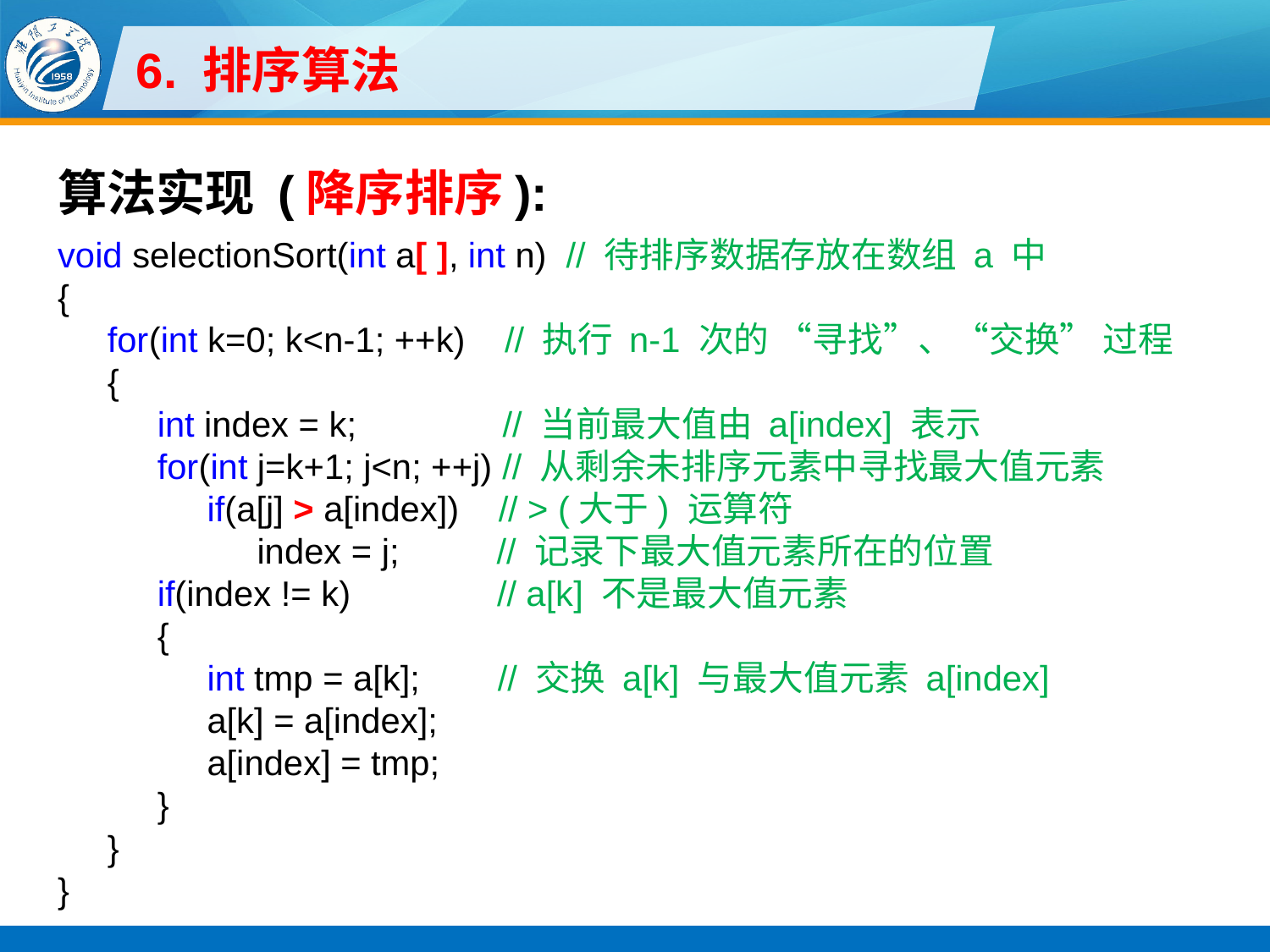

# 6. 排序算法
算法实现 (降序排序):
void selectionSort(int a[ ], int n)  // 待排序数据存放在数组 a 中
{
for(int k=0; k<n-1; ++k)    // 执行 n-1 次的 “寻找”、“交换” 过程
{
int index = k;               // 当前最大值由 a[index] 表示
for(int j=k+1; j<n; ++j) // 从剩余未排序元素中寻找最大值元素
if(a[j] > a[index])    // > (大于) 运算符
index = j;          // 记录下最大值元素所在的位置
if(index != k)               // a[k] 不是最大值元素
{
int tmp = a[k];        // 交换 a[k] 与最大值元素 a[index]
a[k] = a[index];
a[index] = tmp;
}
}
}